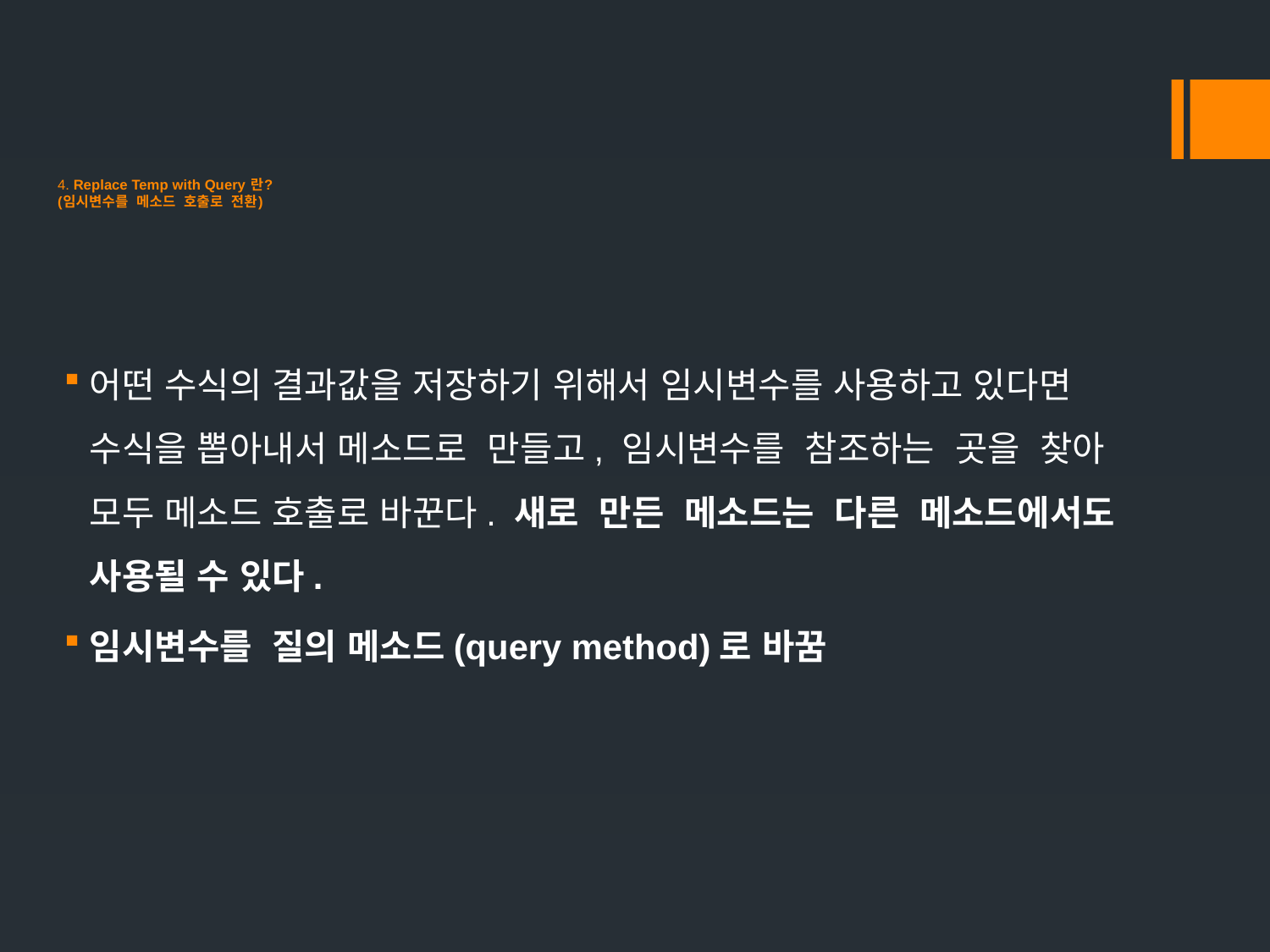

# 4. Replace Temp with Query 란? (임시변수를  메소드  호출로  전환)

어떤 수식의 결과값을 저장하기 위해서 임시변수를 사용하고 있다면 수식을 뽑아내서 메소드로  만들고, 임시변수를  참조하는  곳을  찾아 모두 메소드 호출로 바꾼다. 새로  만든  메소드는  다른  메소드에서도 사용될 수 있다.
임시변수를  질의 메소드(query method)로 바꿈